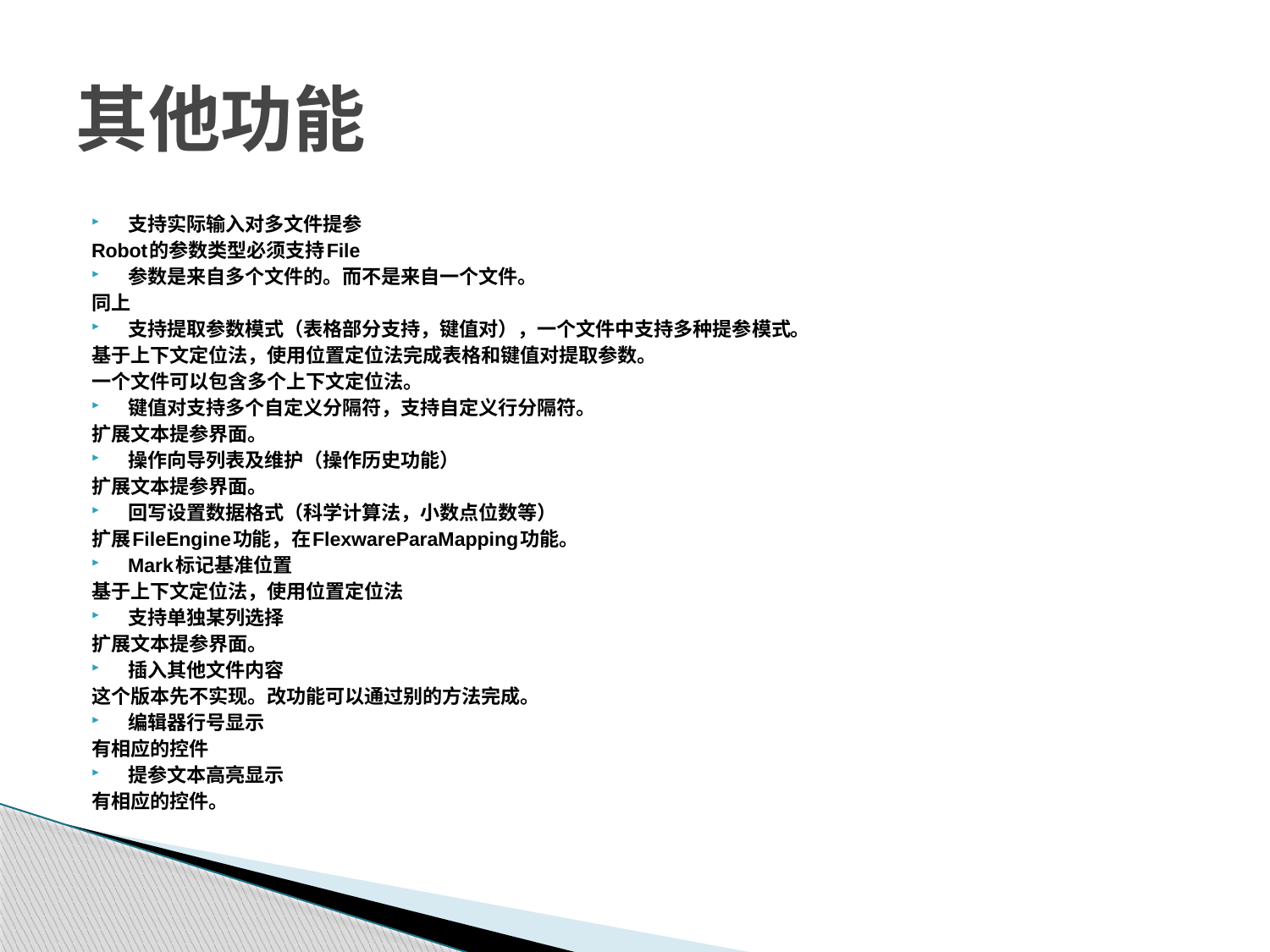

# 其他功能
支持实际输入对多文件提参
Robot的参数类型必须支持File
参数是来自多个文件的。而不是来自一个文件。
同上
支持提取参数模式（表格部分支持，键值对），一个文件中支持多种提参模式。
基于上下文定位法，使用位置定位法完成表格和键值对提取参数。
一个文件可以包含多个上下文定位法。
键值对支持多个自定义分隔符，支持自定义行分隔符。
扩展文本提参界面。
操作向导列表及维护（操作历史功能）
扩展文本提参界面。
回写设置数据格式（科学计算法，小数点位数等）
扩展FileEngine功能，在FlexwareParaMapping功能。
Mark标记基准位置
基于上下文定位法，使用位置定位法
支持单独某列选择
扩展文本提参界面。
插入其他文件内容
这个版本先不实现。改功能可以通过别的方法完成。
编辑器行号显示
有相应的控件
提参文本高亮显示
有相应的控件。